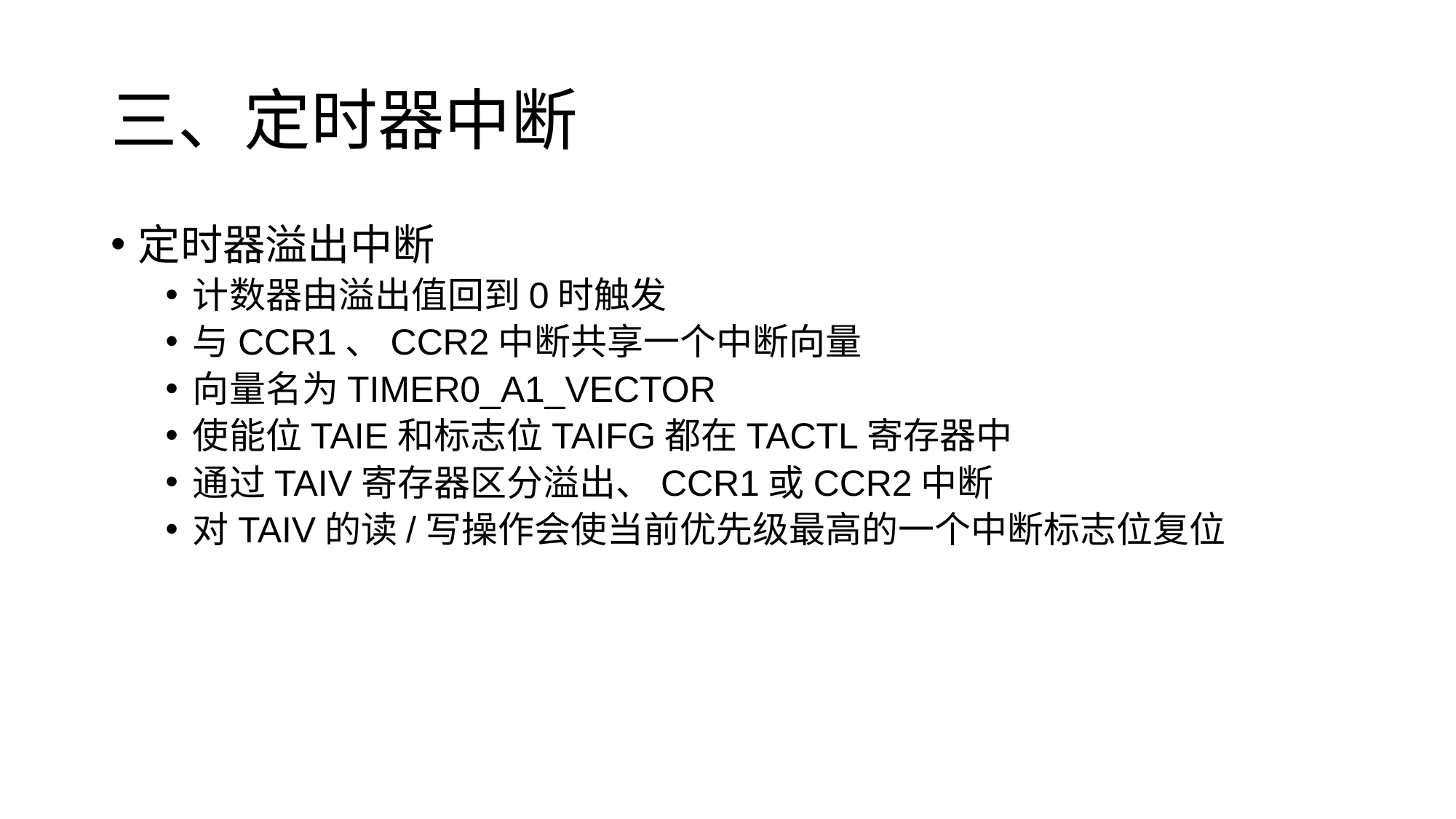

# 三、定时器中断
定时器溢出中断
计数器由溢出值回到0时触发
与CCR1、CCR2中断共享一个中断向量
向量名为TIMER0_A1_VECTOR
使能位TAIE和标志位TAIFG都在TACTL寄存器中
通过TAIV寄存器区分溢出、CCR1或CCR2中断
对TAIV的读/写操作会使当前优先级最高的一个中断标志位复位